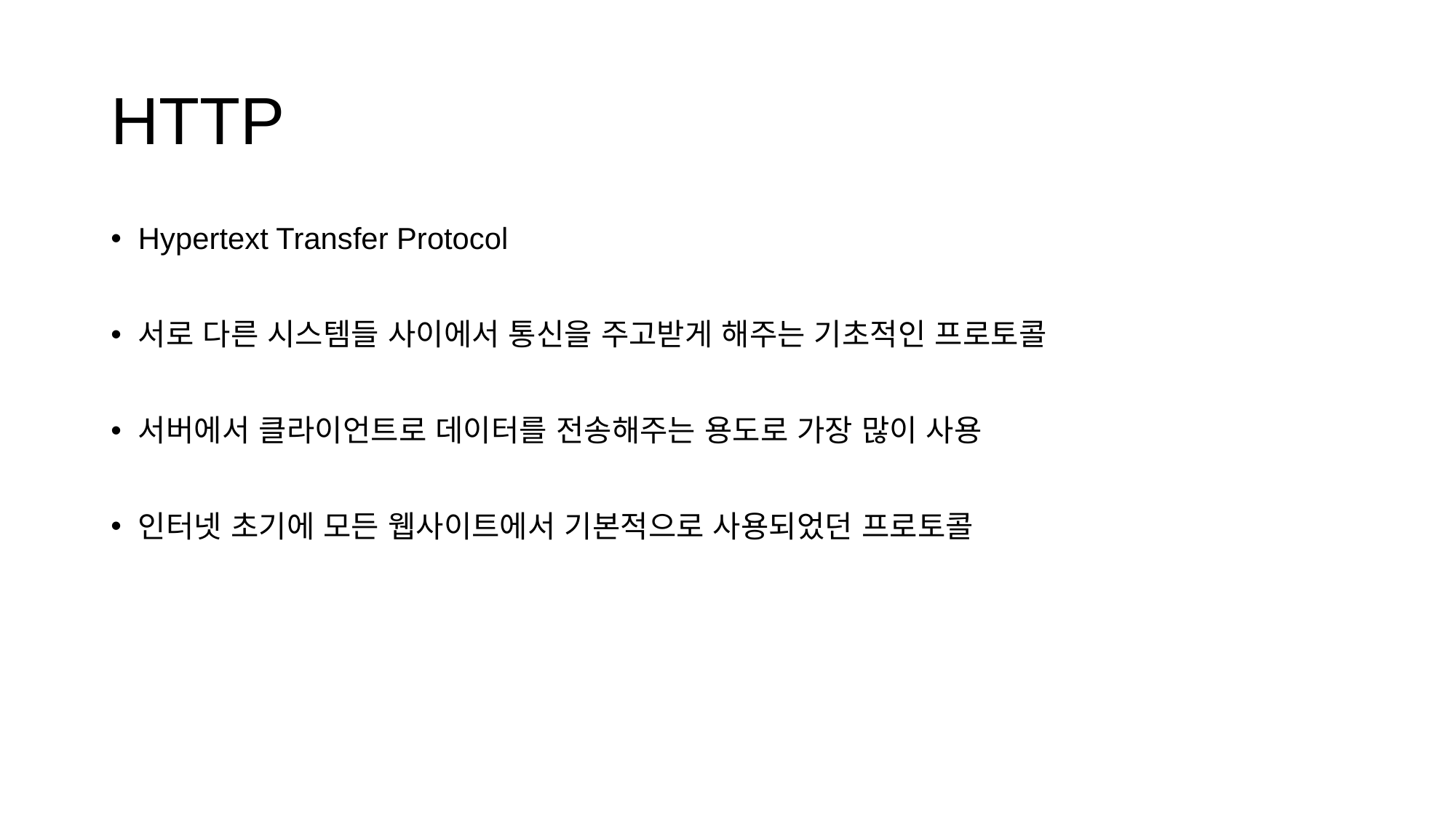

# HTTP
Hypertext Transfer Protocol

서로 다른 시스템들 사이에서 통신을 주고받게 해주는 기초적인 프로토콜

서버에서 클라이언트로 데이터를 전송해주는 용도로 가장 많이 사용

인터넷 초기에 모든 웹사이트에서 기본적으로 사용되었던 프로토콜